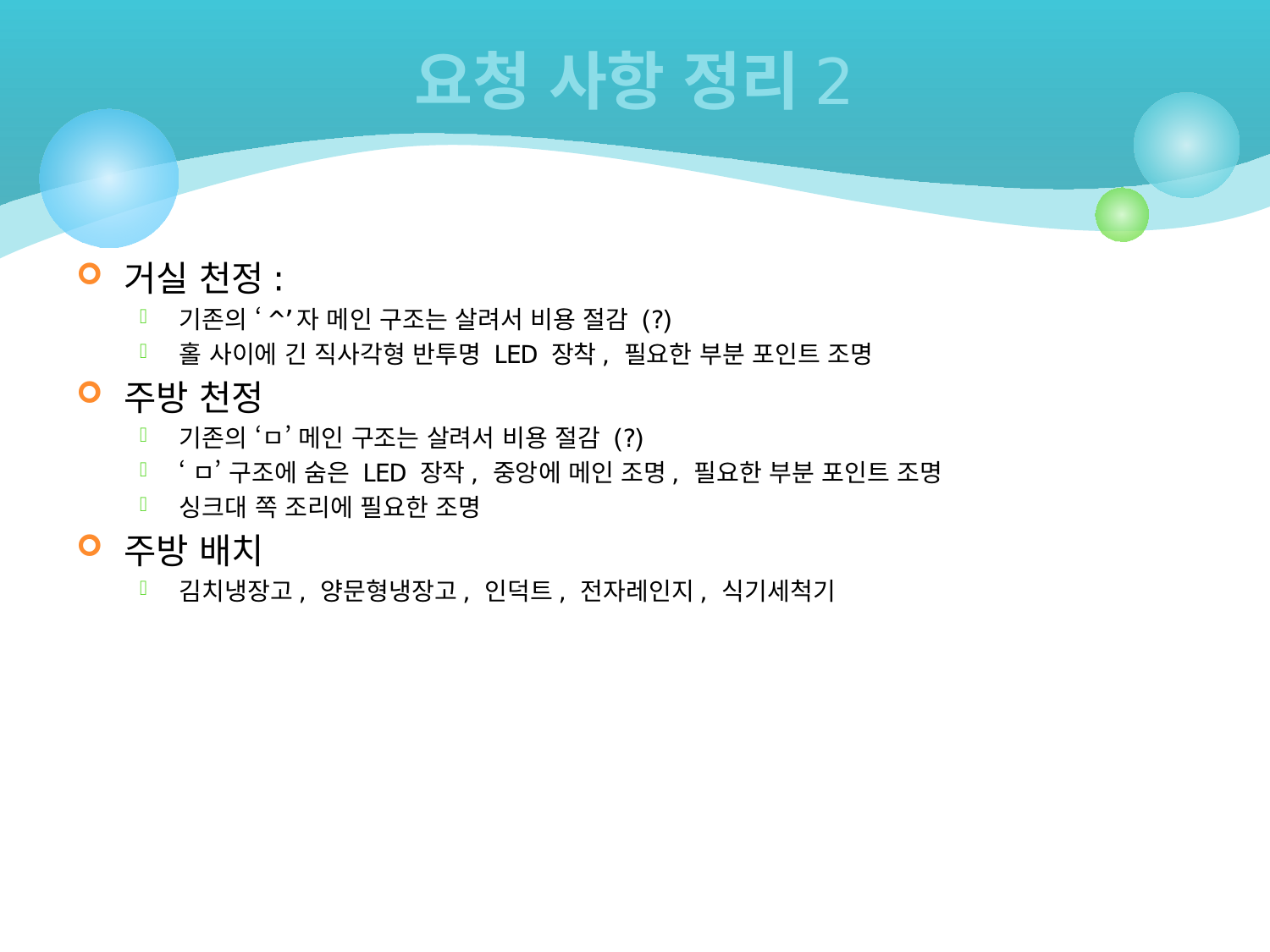

# 요청 사항 정리2
거실 천정:
기존의 ‘^’자 메인 구조는 살려서 비용 절감 (?)
홀 사이에 긴 직사각형 반투명 LED 장착, 필요한 부분 포인트 조명
주방 천정
기존의 ‘ㅁ’ 메인 구조는 살려서 비용 절감 (?)
‘ㅁ’ 구조에 숨은 LED 장작, 중앙에 메인 조명, 필요한 부분 포인트 조명
싱크대 쪽 조리에 필요한 조명
주방 배치
김치냉장고, 양문형냉장고, 인덕트, 전자레인지, 식기세척기